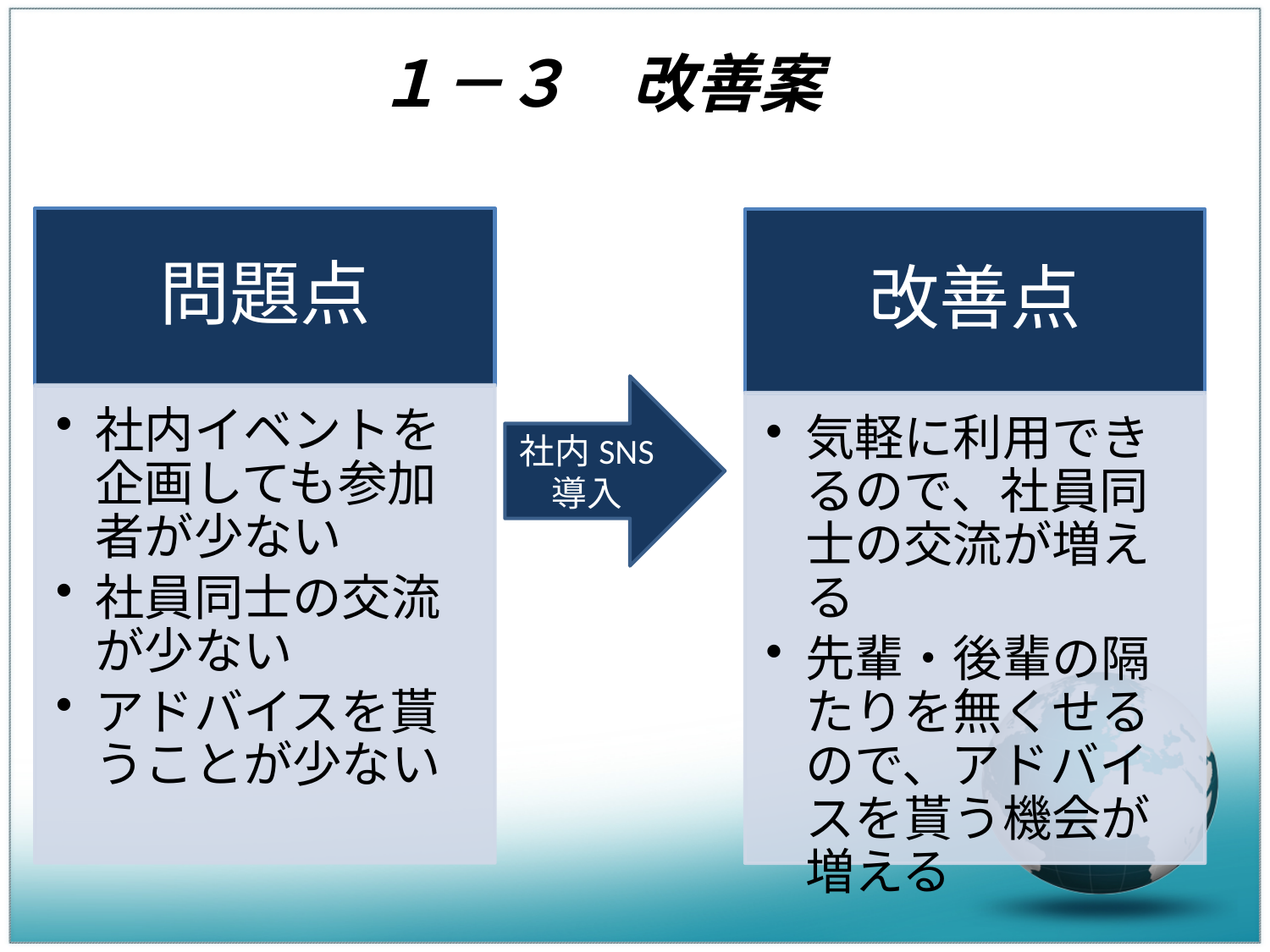

１－３　改善案
問題点
社内イベントを企画しても参加者が少ない
社員同士の交流が少ない
アドバイスを貰うことが少ない
改善点
気軽に利用できるので、社員同士の交流が増える
先輩・後輩の隔たりを無くせるので、アドバイスを貰う機会が増える
社内SNS導入